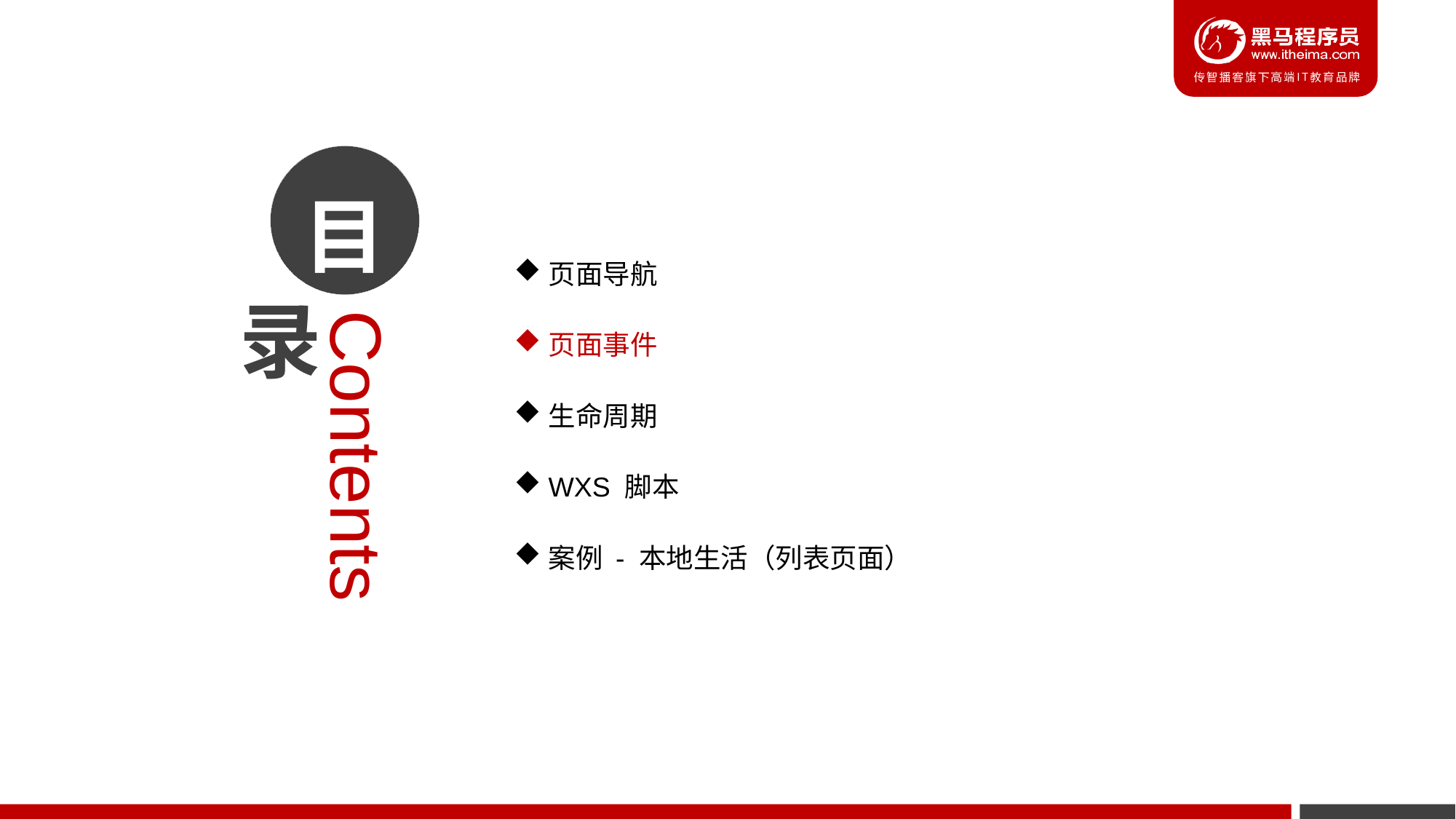

页面导航
页面事件
生命周期
WXS 脚本
案例 - 本地生活（列表页面）